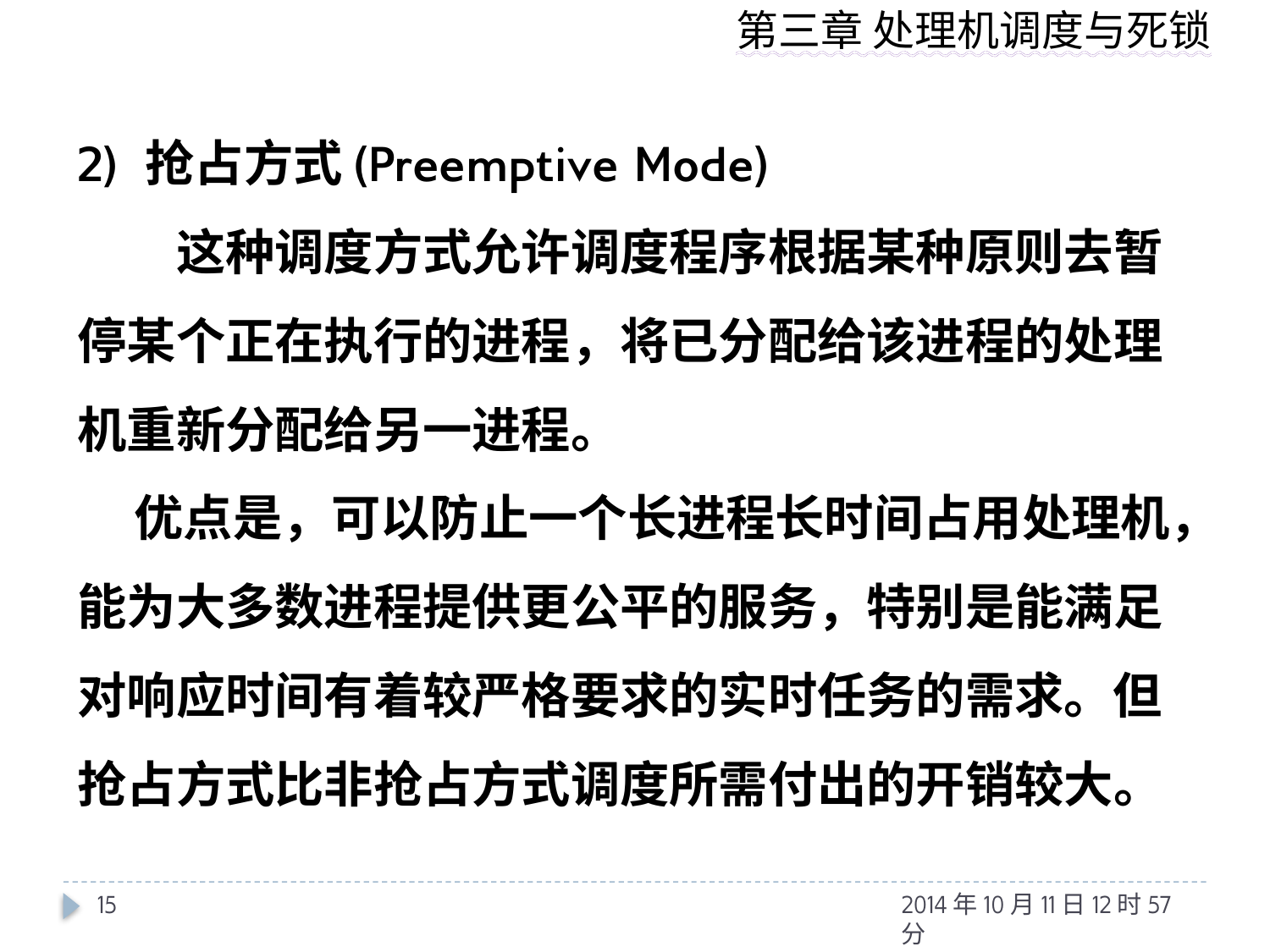

2) 抢占方式(Preemptive Mode)
　　这种调度方式允许调度程序根据某种原则去暂停某个正在执行的进程，将已分配给该进程的处理机重新分配给另一进程。
    优点是，可以防止一个长进程长时间占用处理机，能为大多数进程提供更公平的服务，特别是能满足对响应时间有着较严格要求的实时任务的需求。但抢占方式比非抢占方式调度所需付出的开销较大。
15
2014年10月11日12时57分